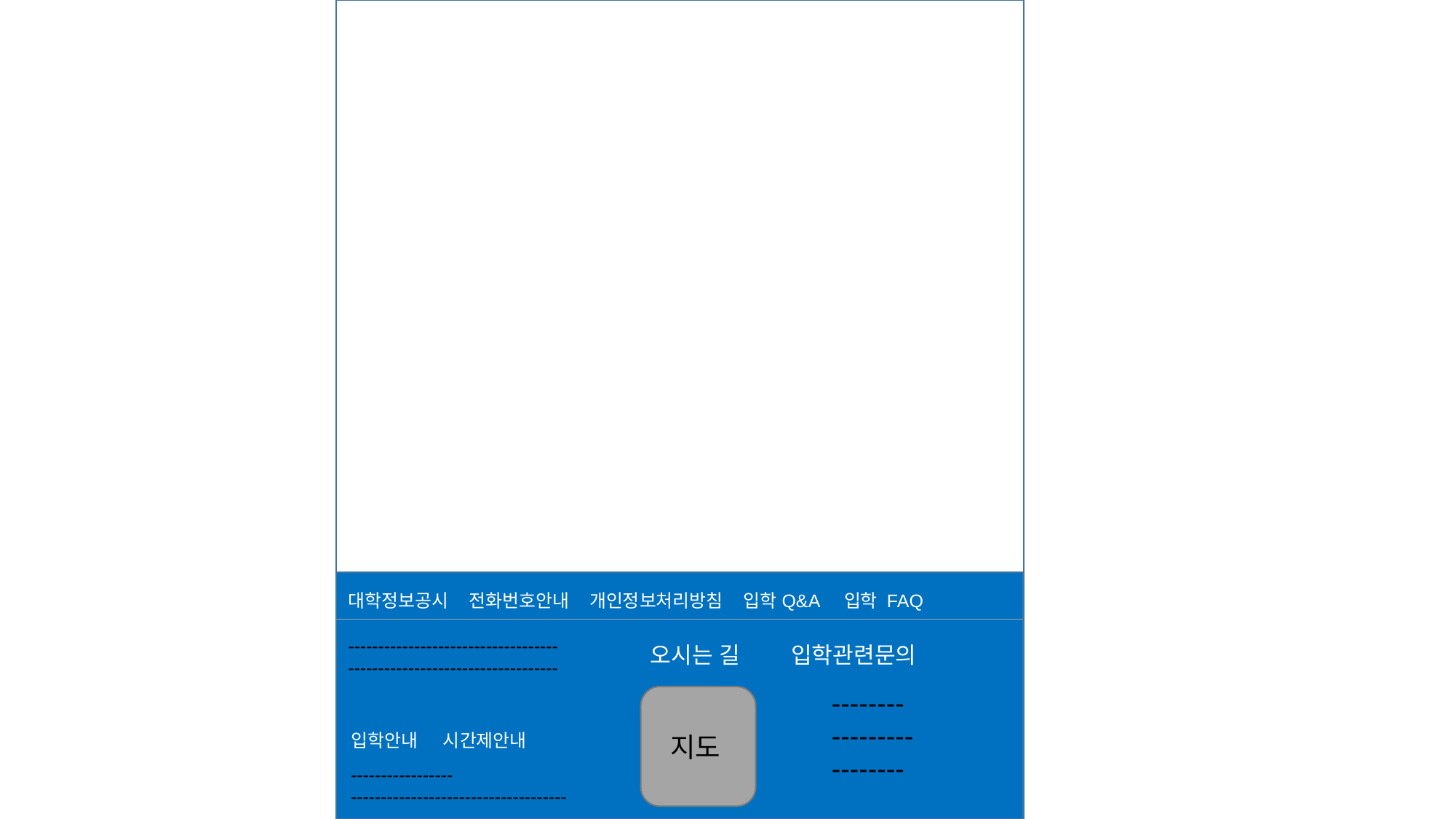

대학정보공시    전화번호안내    개인정보처리방침    입학Q&A    입학 FAQ
-----------------------------------
-----------------------------------

오시는 길        입학관련문의
--------
---------
--------

입학안내     시간제안내
지도
-----------------
---------------------------------------------